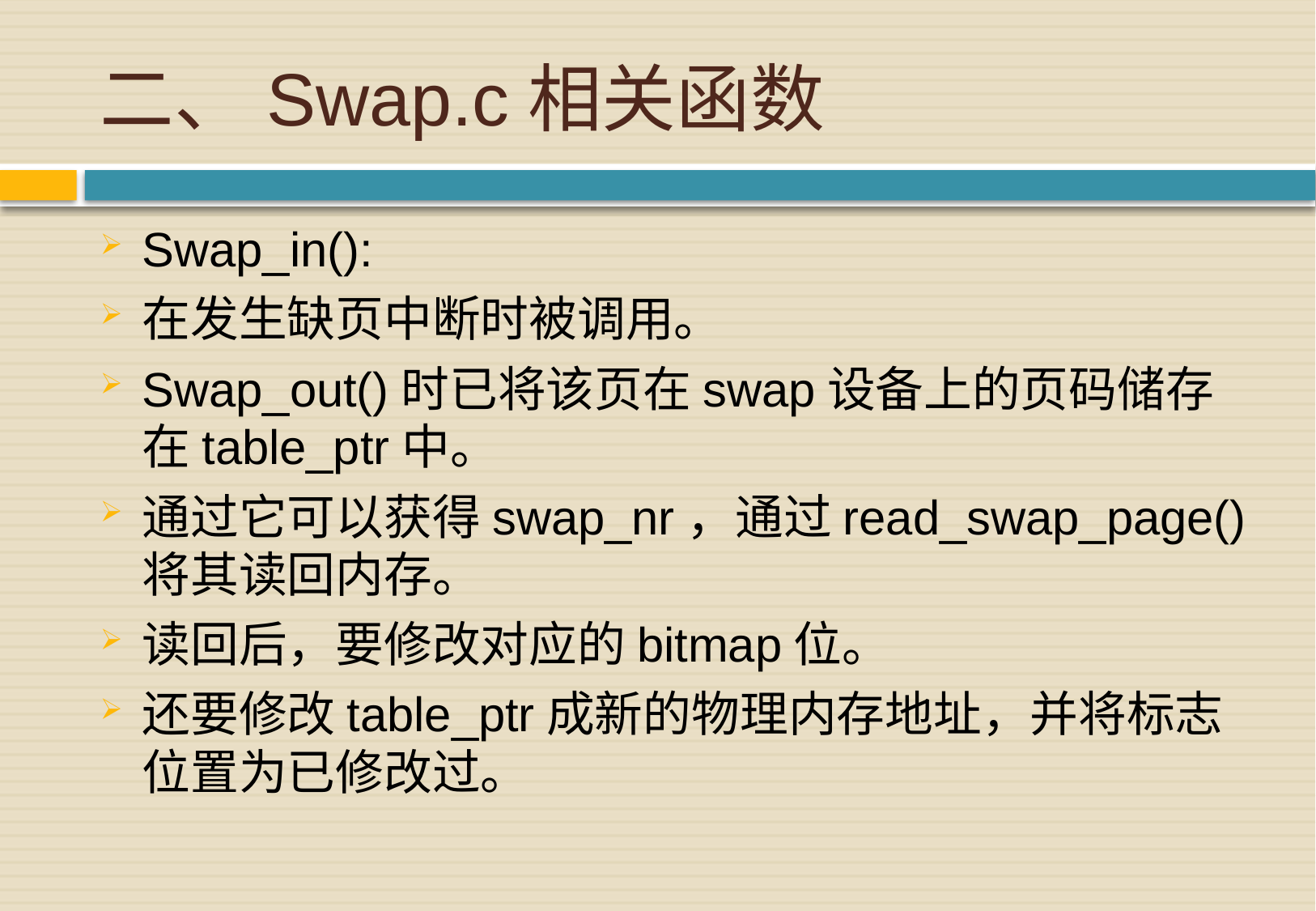

# 二、Swap.c相关函数
Swap_in():
在发生缺页中断时被调用。
Swap_out()时已将该页在swap设备上的页码储存在table_ptr中。
通过它可以获得swap_nr，通过read_swap_page()将其读回内存。
读回后，要修改对应的bitmap位。
还要修改table_ptr成新的物理内存地址，并将标志位置为已修改过。